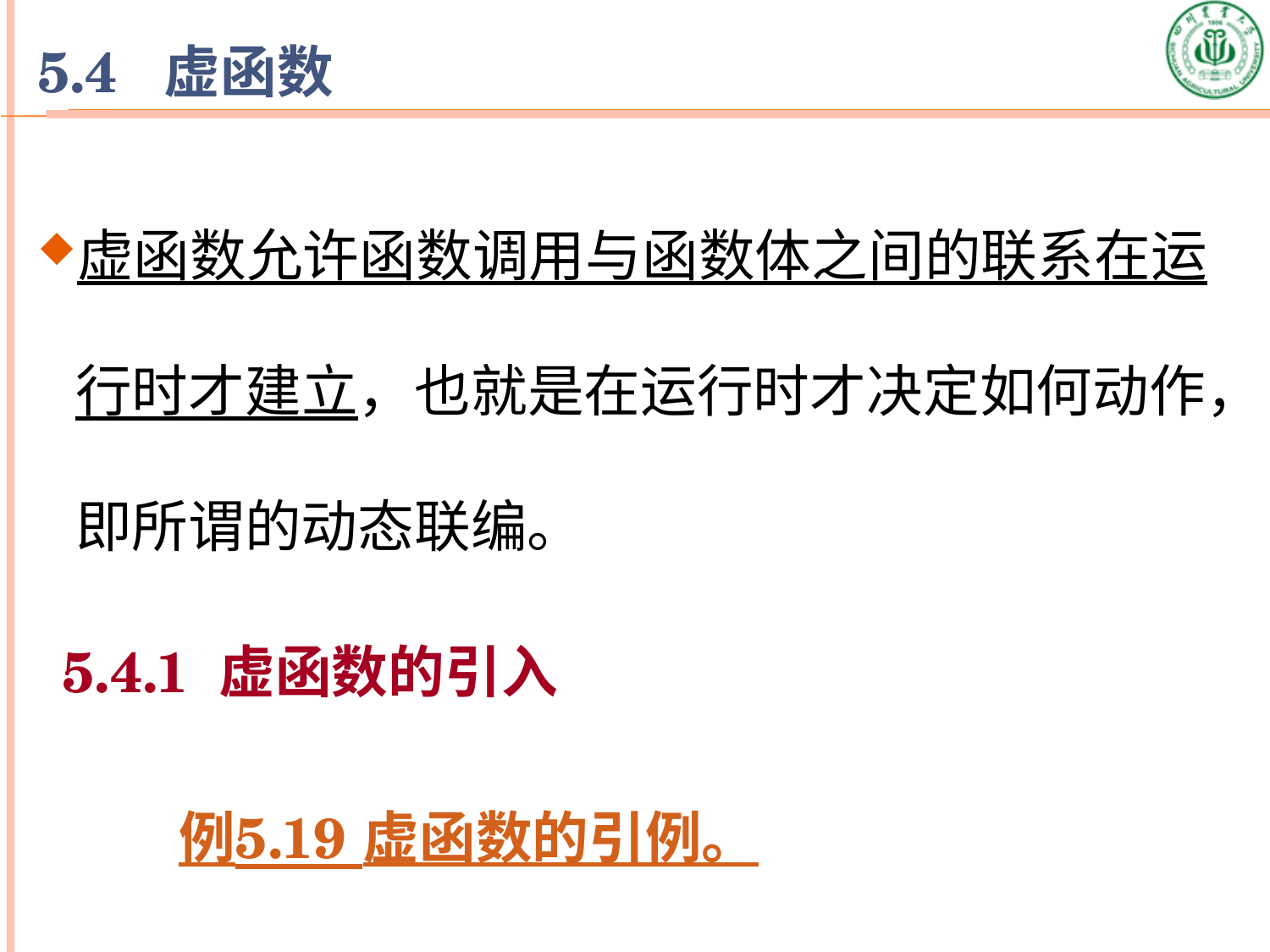

# 5.4  虚函数
虚函数允许函数调用与函数体之间的联系在运行时才建立，也就是在运行时才决定如何动作，即所谓的动态联编。
5.4.1 虚函数的引入
       例5.19 虚函数的引例。